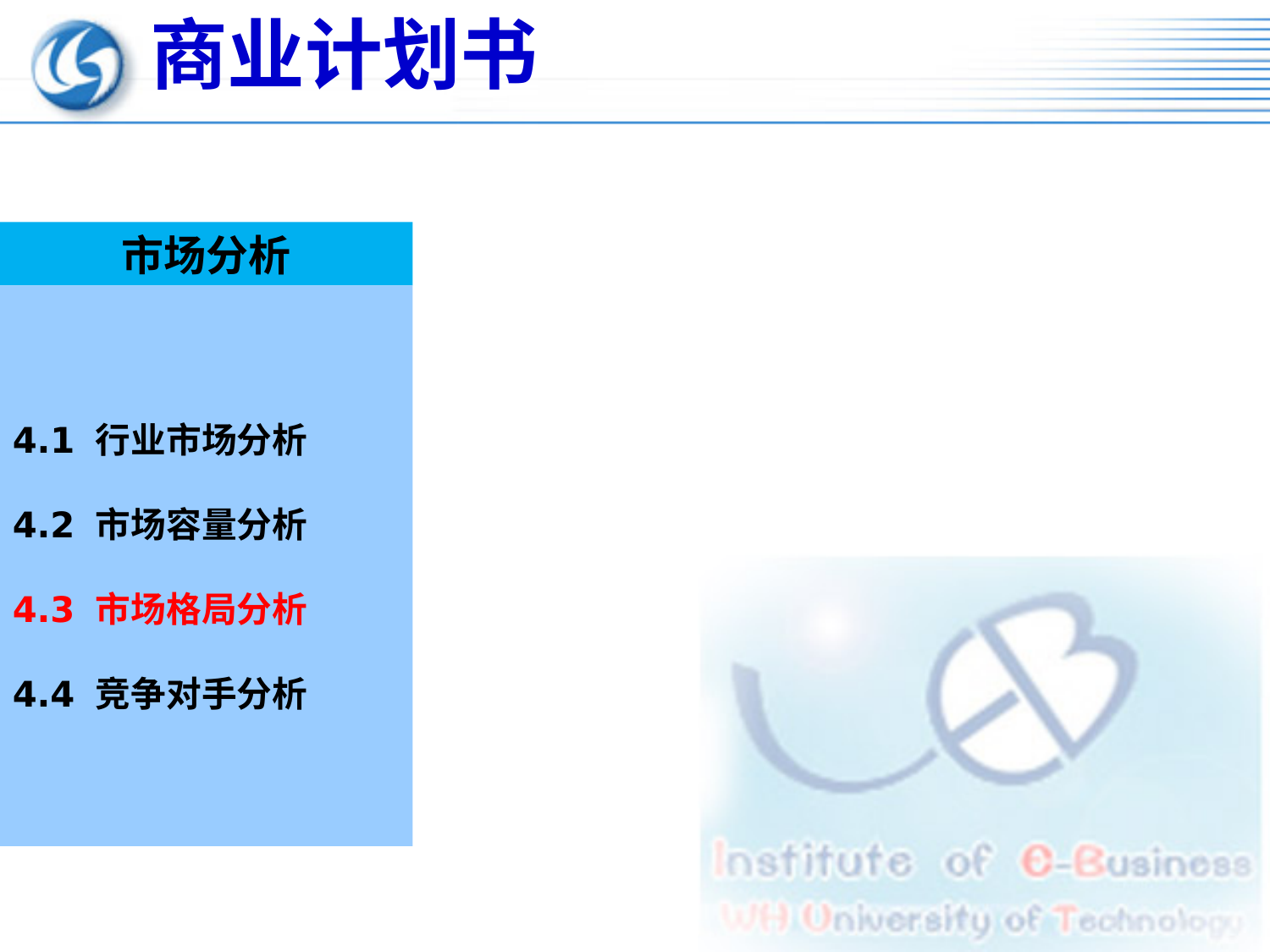

商业计划书
市场分析
4.1 行业市场分析

4.2 市场容量分析

4.3 市场格局分析

4.4 竞争对手分析